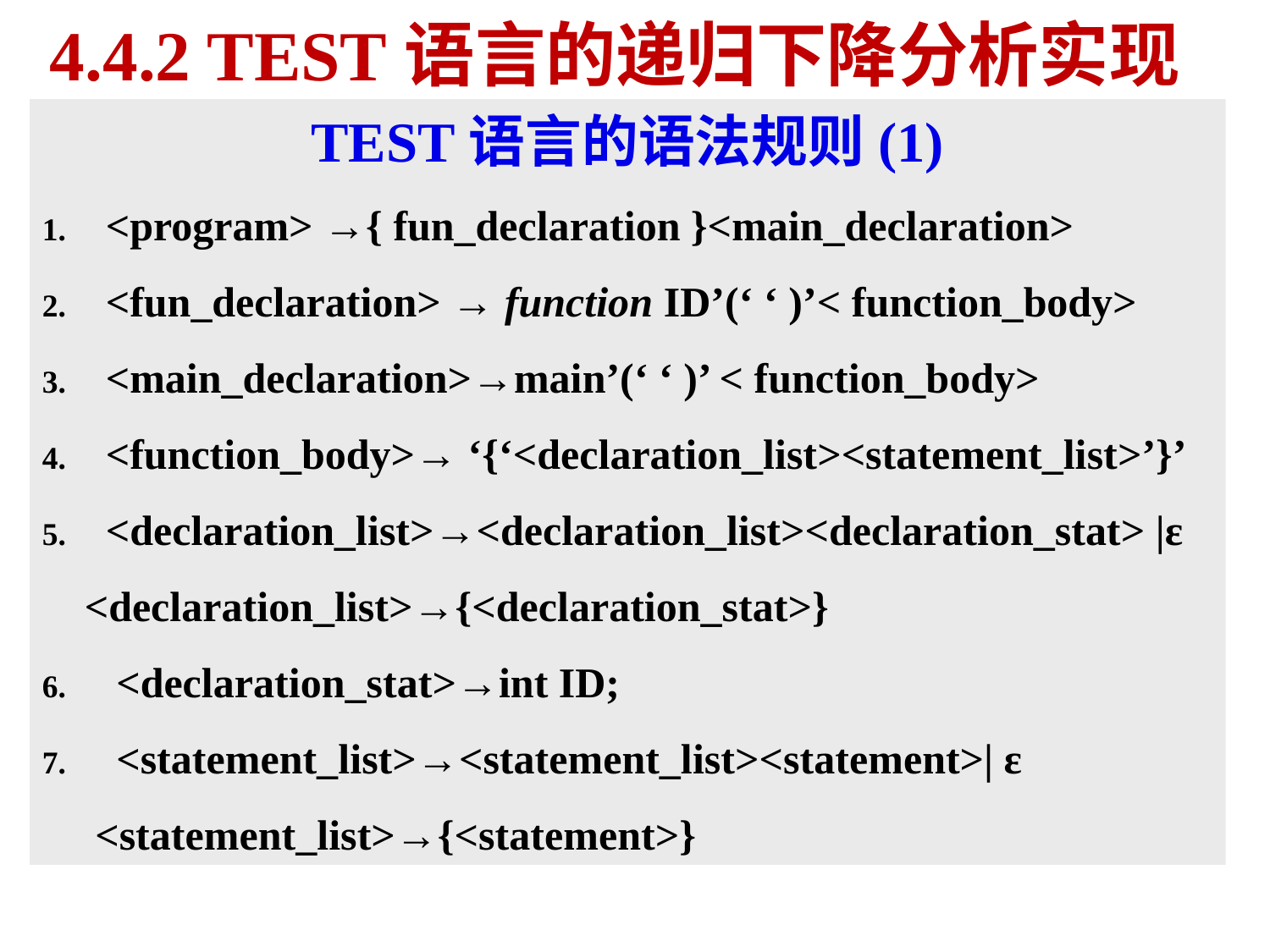

# 4.4.2 TEST语言的递归下降分析实现
TEST语言的语法规则(1)
<program> →{ fun_declaration }<main_declaration>
<fun_declaration> → function ID’(‘ ‘ )’< function_body>
<main_declaration>→main’(‘ ‘ )’ < function_body>
<function_body>→ ‘{‘<declaration_list><statement_list>’}’
<declaration_list>→<declaration_list><declaration_stat> |ε
    <declaration_list>→{<declaration_stat>}
 <declaration_stat>→int ID;
 <statement_list>→<statement_list><statement>| ε
     <statement_list>→{<statement>}
2020/10/28
43